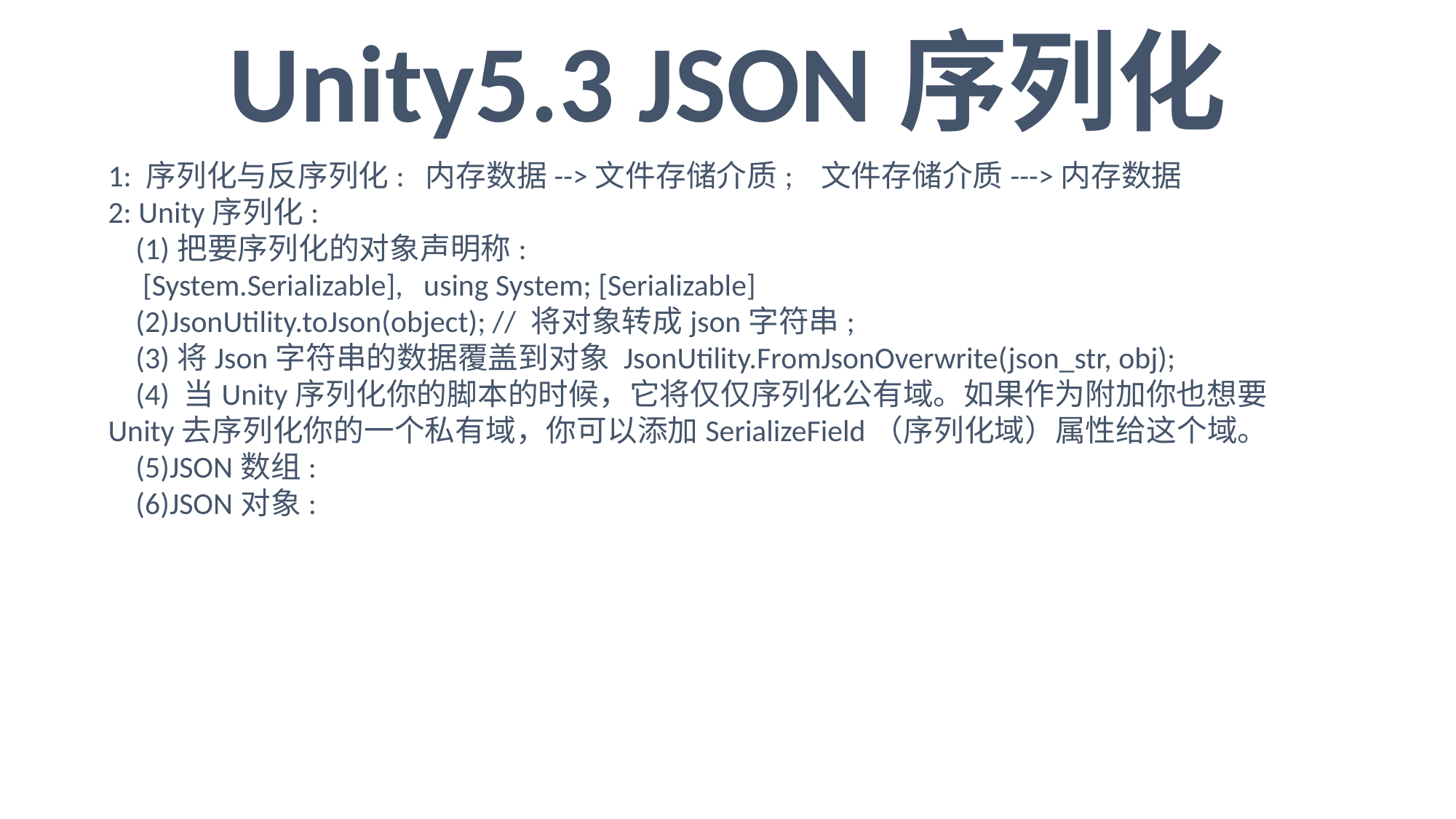

Unity5.3 JSON序列化
1: 序列化与反序列化:  内存数据-->文件存储介质;   文件存储介质--->内存数据
2: Unity序列化:
    (1)把要序列化的对象声明称:
     [System.Serializable],   using System; [Serializable]
    (2)JsonUtility.toJson(object); // 将对象转成json字符串;
    (3)将Json字符串的数据覆盖到对象 JsonUtility.FromJsonOverwrite(json_str, obj);
    (4) 当Unity序列化你的脚本的时候，它将仅仅序列化公有域。如果作为附加你也想要Unity去序列化你的一个私有域，你可以添加SerializeField（序列化域）属性给这个域。
    (5)JSON数组:
    (6)JSON对象:
8